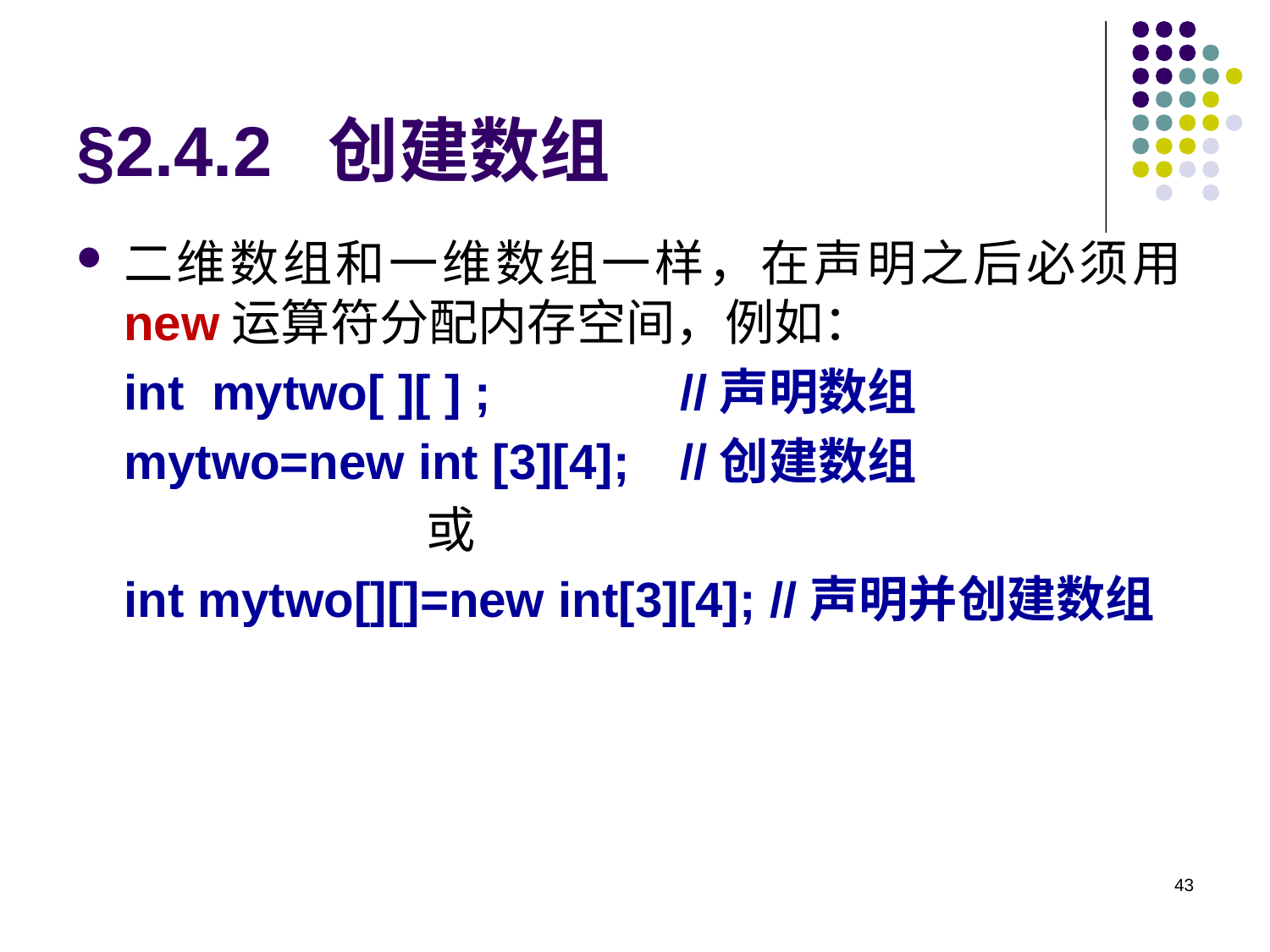

# §2.4.2  创建数组
二维数组和一维数组一样，在声明之后必须用new运算符分配内存空间，例如：
int  mytwo[ ][ ] ;		//声明数组
mytwo=new int [3][4];	//创建数组
			或
int mytwo[][]=new int[3][4]; //声明并创建数组

43